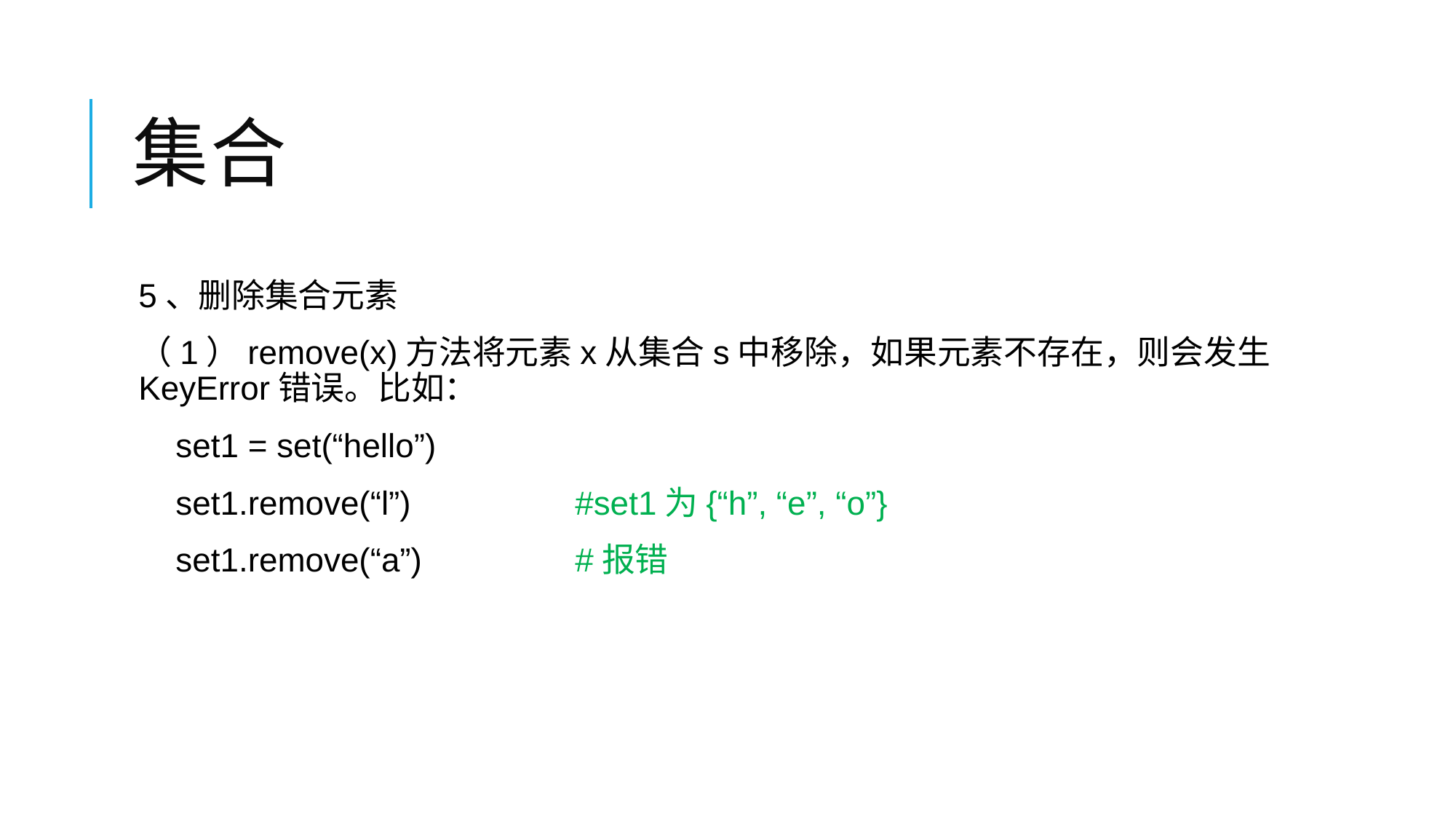

# 集合
5、删除集合元素
（1）remove(x)方法将元素x从集合s中移除，如果元素不存在，则会发生KeyError错误。比如：
    set1 = set(“hello”)
    set1.remove(“l”)		#set1为{“h”, “e”, “o”}
    set1.remove(“a”)		#报错